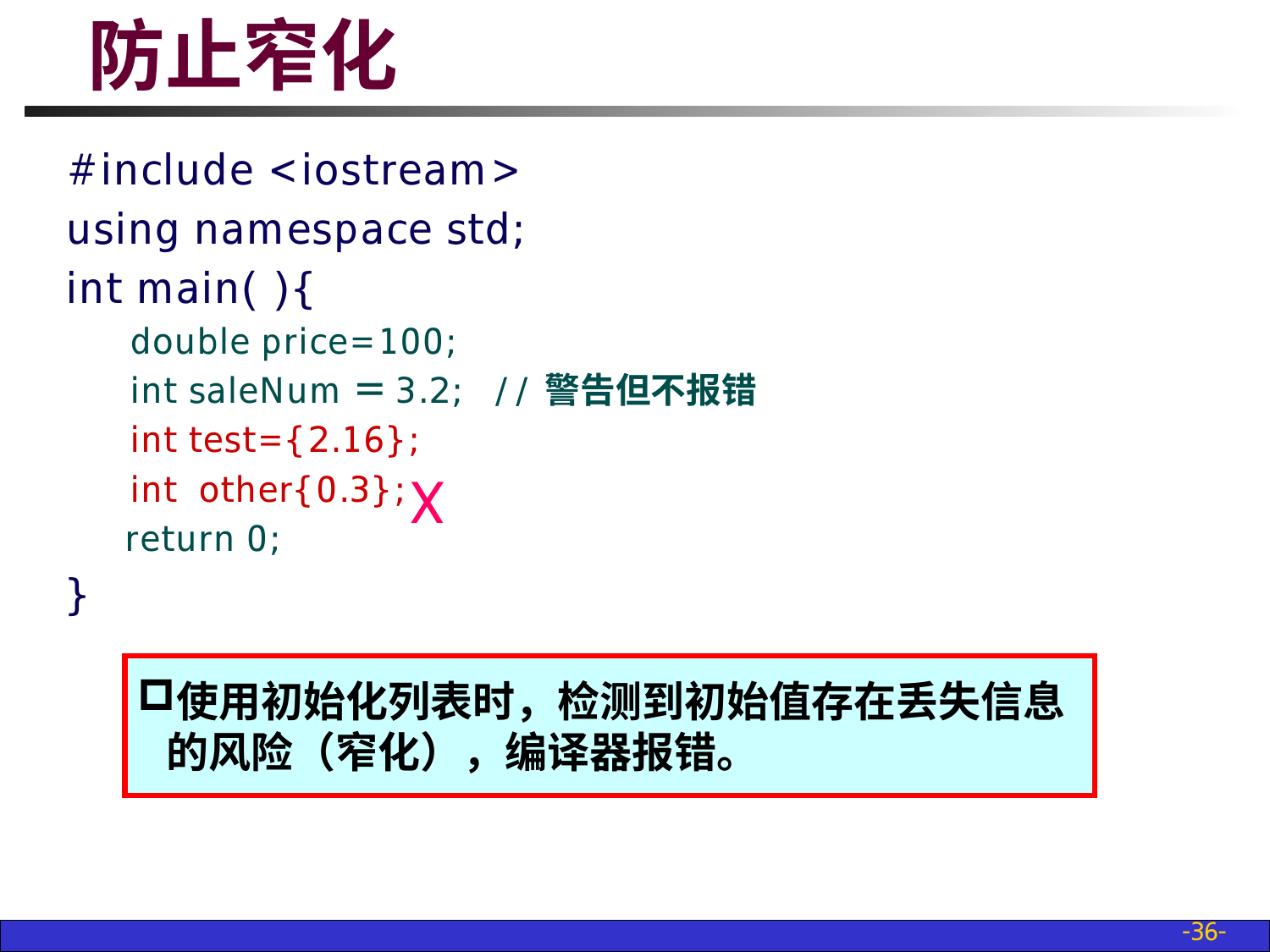

# 防止窄化
#include <iostream>
using namespace std;
int main( ){
double price=100;
int saleNum＝3.2;   //警告但不报错
int test={2.16};
int  other{0.3};
	 return 0;
}
X
使用初始化列表时，检测到初始值存在丢失信息
  的风险（窄化），编译器报错。
-36-